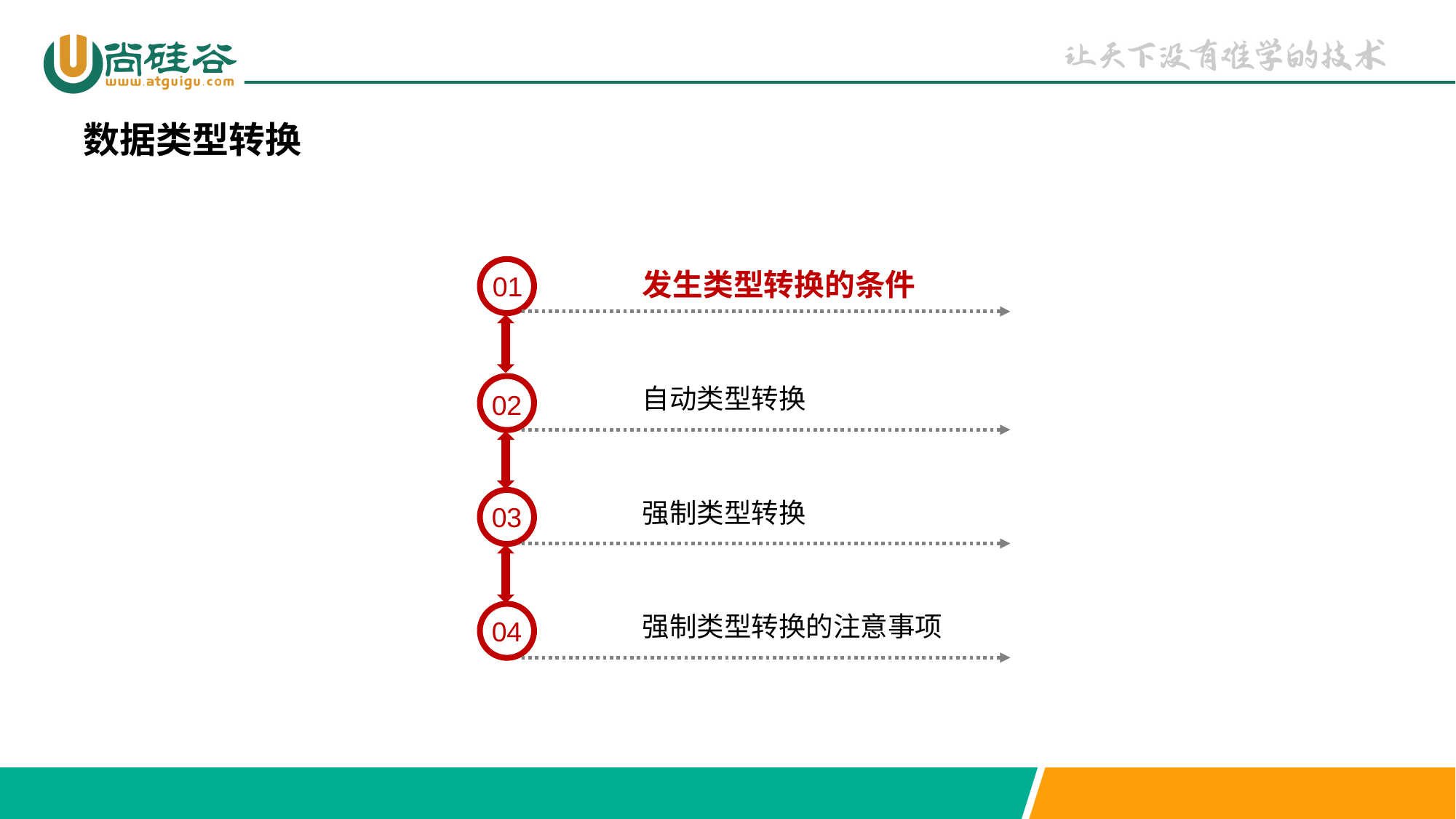

数据类型转换

发生类型转换的条件
01

自动类型转换
02

强制类型转换
03

强制类型转换的注意事项
04